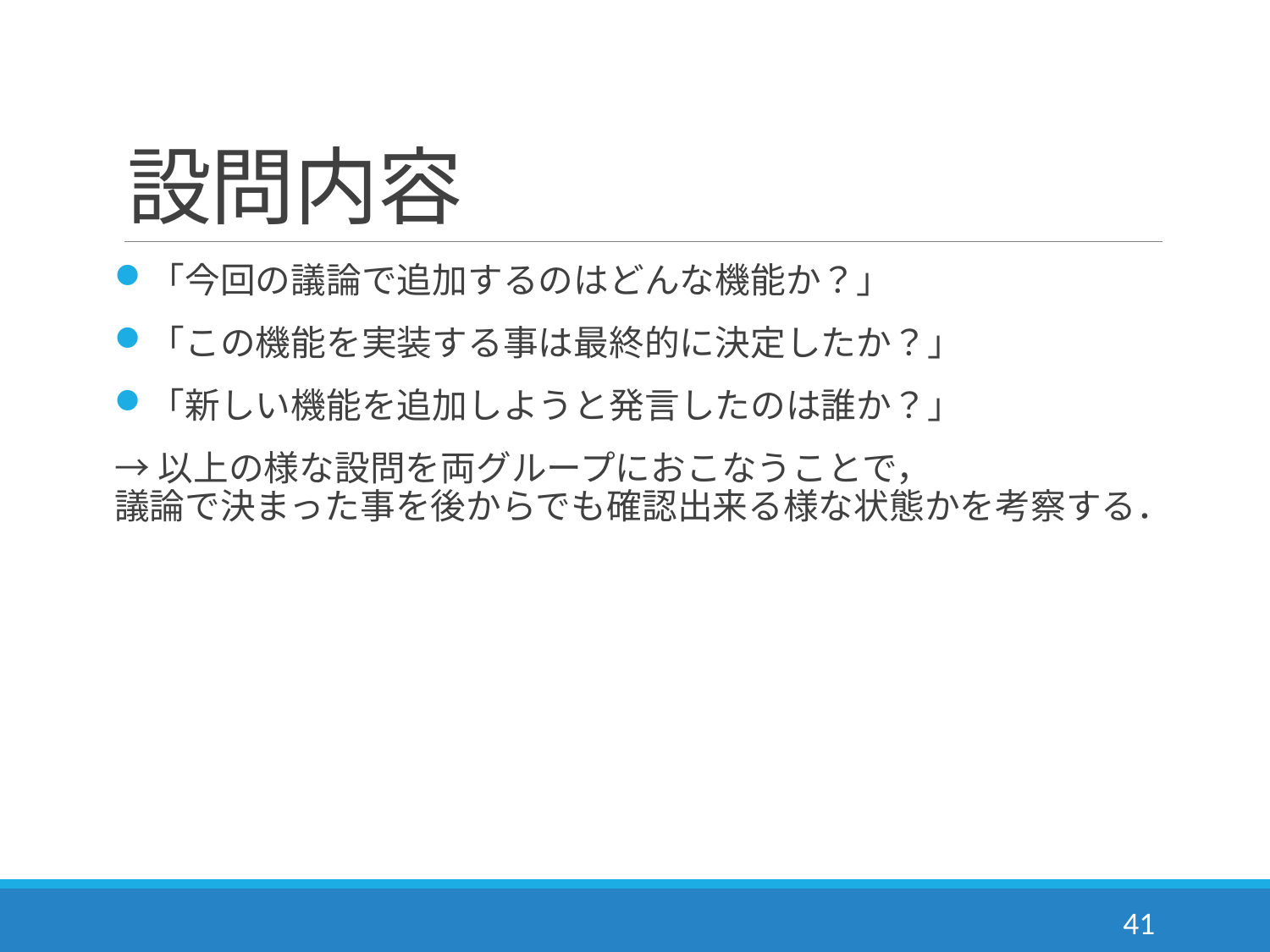

# 設問内容
「今回の議論で追加するのはどんな機能か？」
「この機能を実装する事は最終的に決定したか？」
「新しい機能を追加しようと発言したのは誰か？」
→以上の様な設問を両グループにおこなうことで，
議論で決まった事を後からでも確認出来る様な状態かを考察する．
41